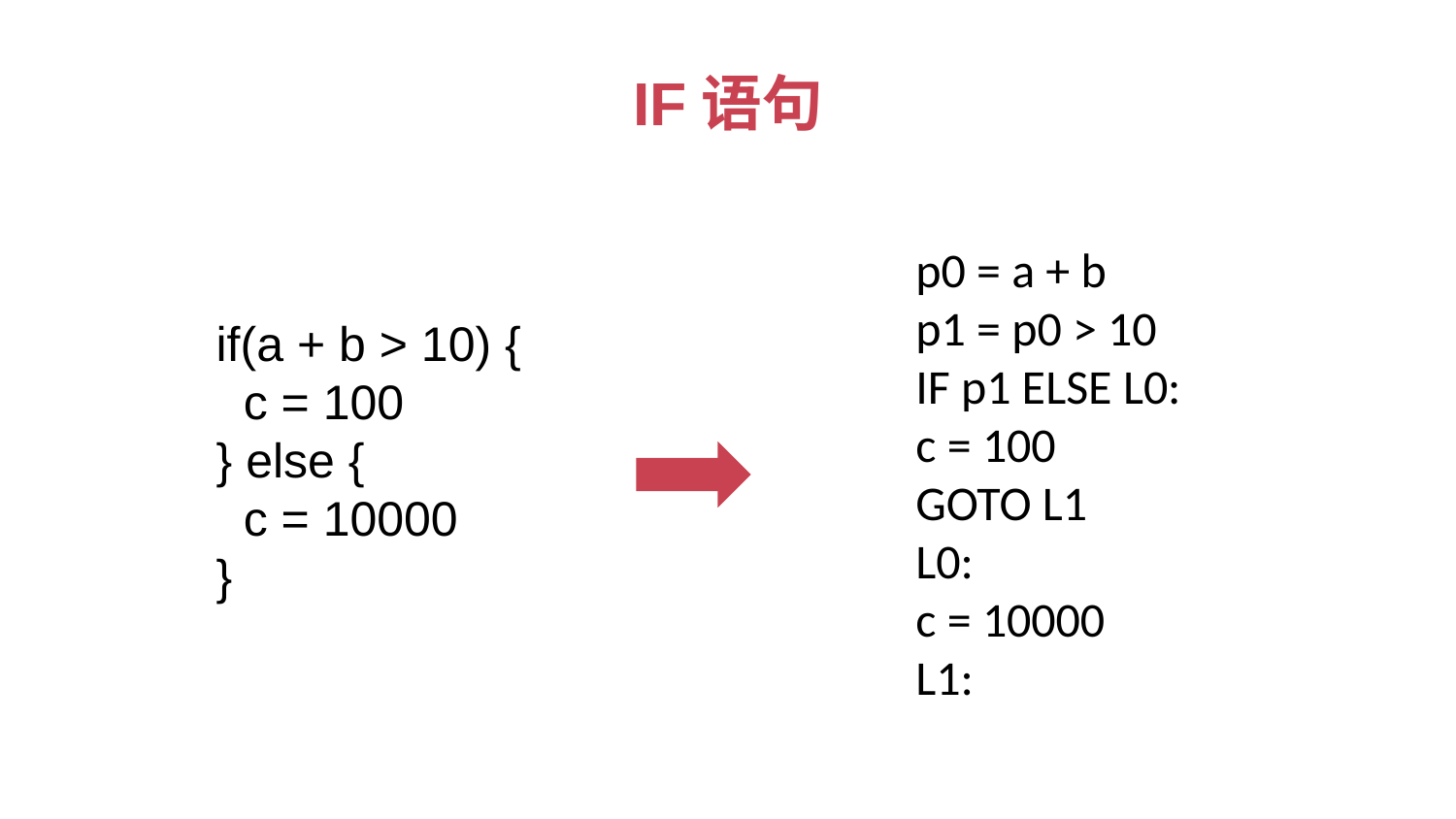

# IF语句
p0 = a + b
p1 = p0 > 10
IF p1 ELSE L0:
c = 100
GOTO L1
L0:
c = 10000
L1:
if(a + b > 10) {
  c = 100
} else {
  c = 10000
}